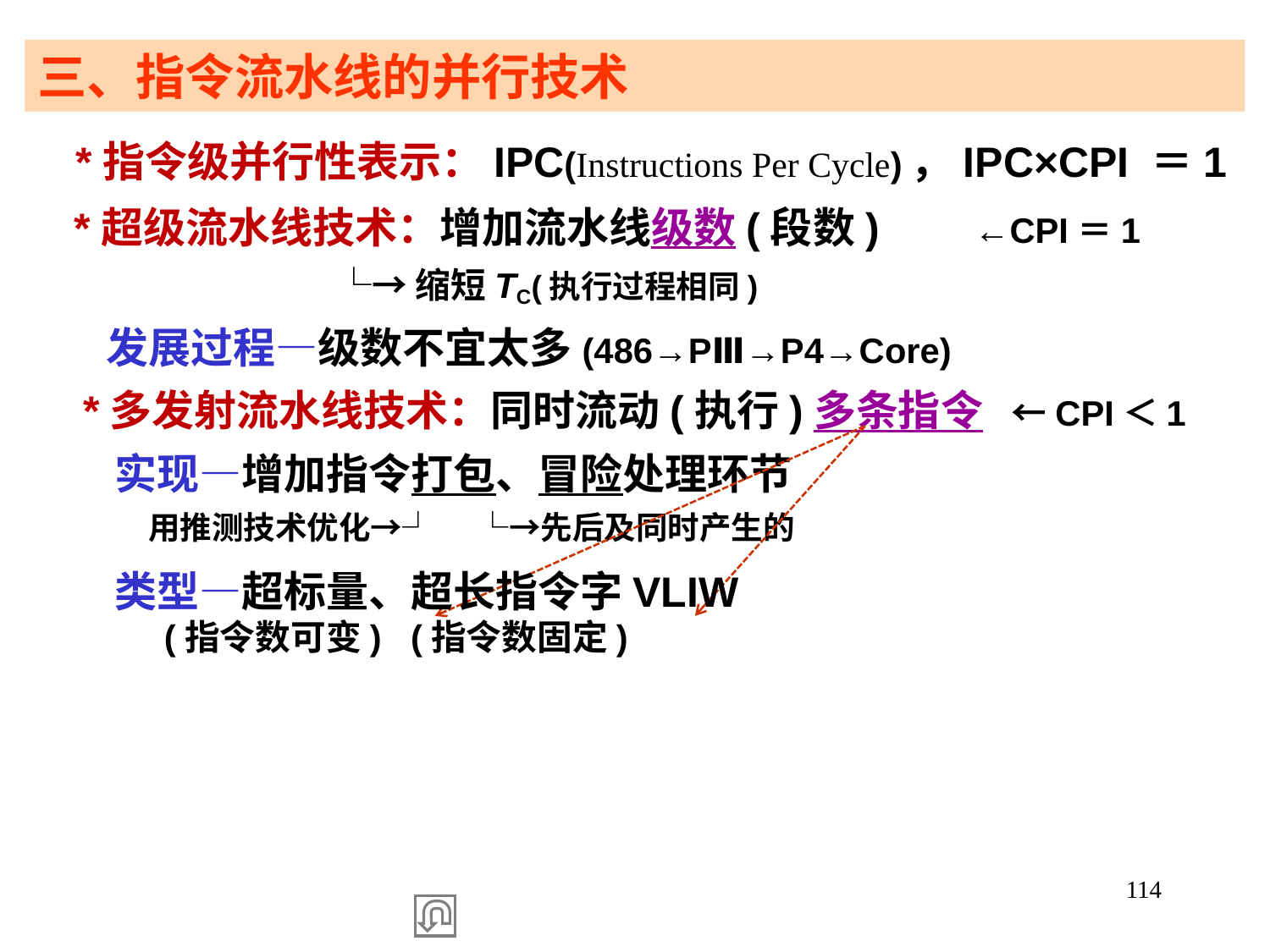

三、指令流水线的并行技术
   *指令级并行性表示：IPC(Instructions Per Cycle)，IPC×CPI ＝1
   *超级流水线技术：增加流水线级数(段数)        ←CPI＝1
                                     └→缩短TC(执行过程相同)
      发展过程—级数不宜太多(486→PⅢ→P4→Core)
   *多发射流水线技术：同时流动(执行)多条指令   ←CPI＜1
      实现—增加指令打包、冒险处理环节
             用推测技术优化→┘      └→先后及同时产生的
      类型—超标量、超长指令字VLIW
            (指令数可变)   (指令数固定)
114